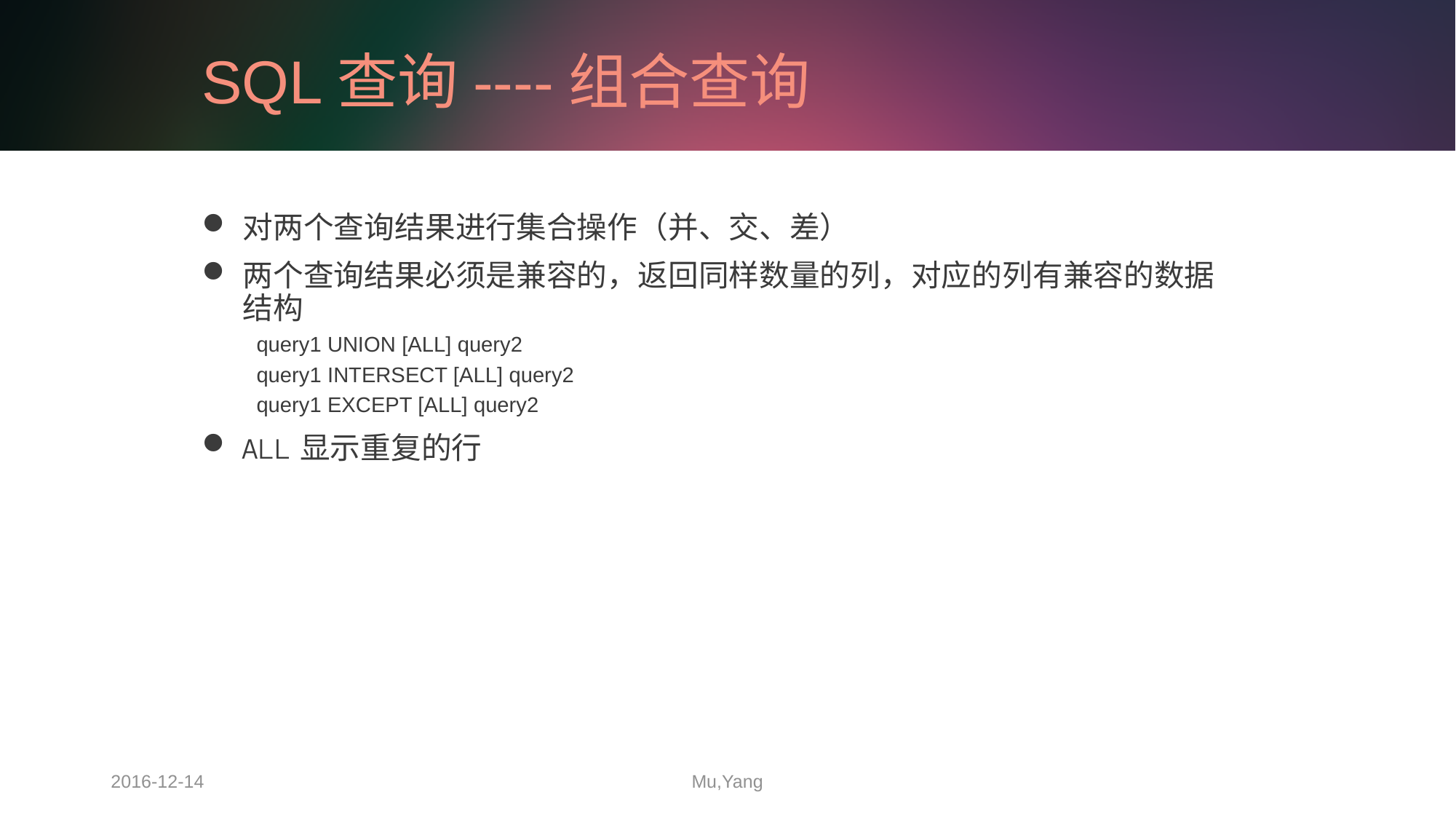

# SQL查询----组合查询
对两个查询结果进行集合操作（并、交、差）
两个查询结果必须是兼容的，返回同样数量的列，对应的列有兼容的数据结构
query1 UNION [ALL] query2
query1 INTERSECT [ALL] query2
query1 EXCEPT [ALL] query2
ALL显示重复的行
2016-12-14
Mu,Yang
89